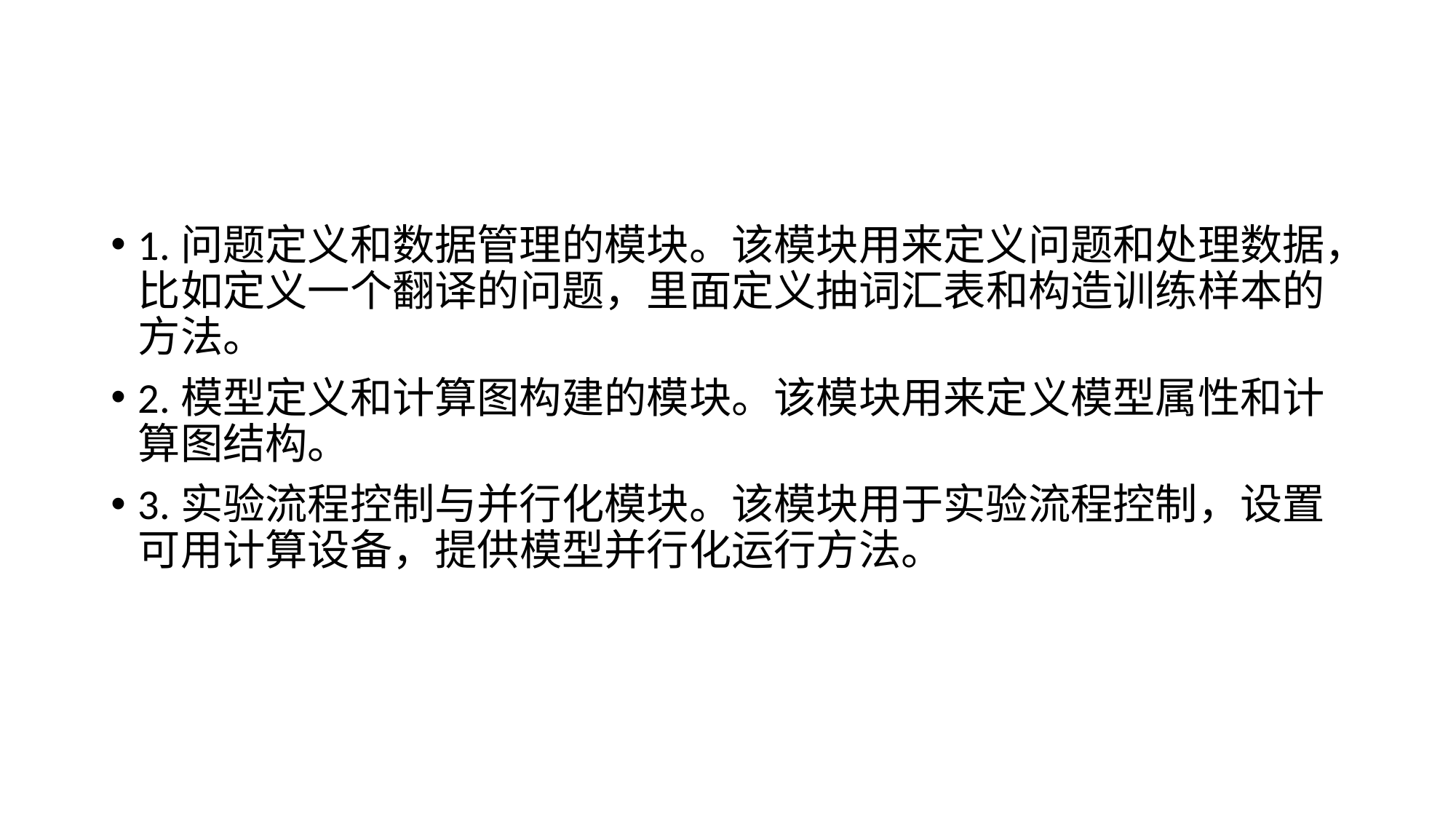

#
1.问题定义和数据管理的模块。该模块用来定义问题和处理数据，比如定义一个翻译的问题，里面定义抽词汇表和构造训练样本的方法。
2.模型定义和计算图构建的模块。该模块用来定义模型属性和计算图结构。
3.实验流程控制与并行化模块。该模块用于实验流程控制，设置可用计算设备，提供模型并行化运行方法。